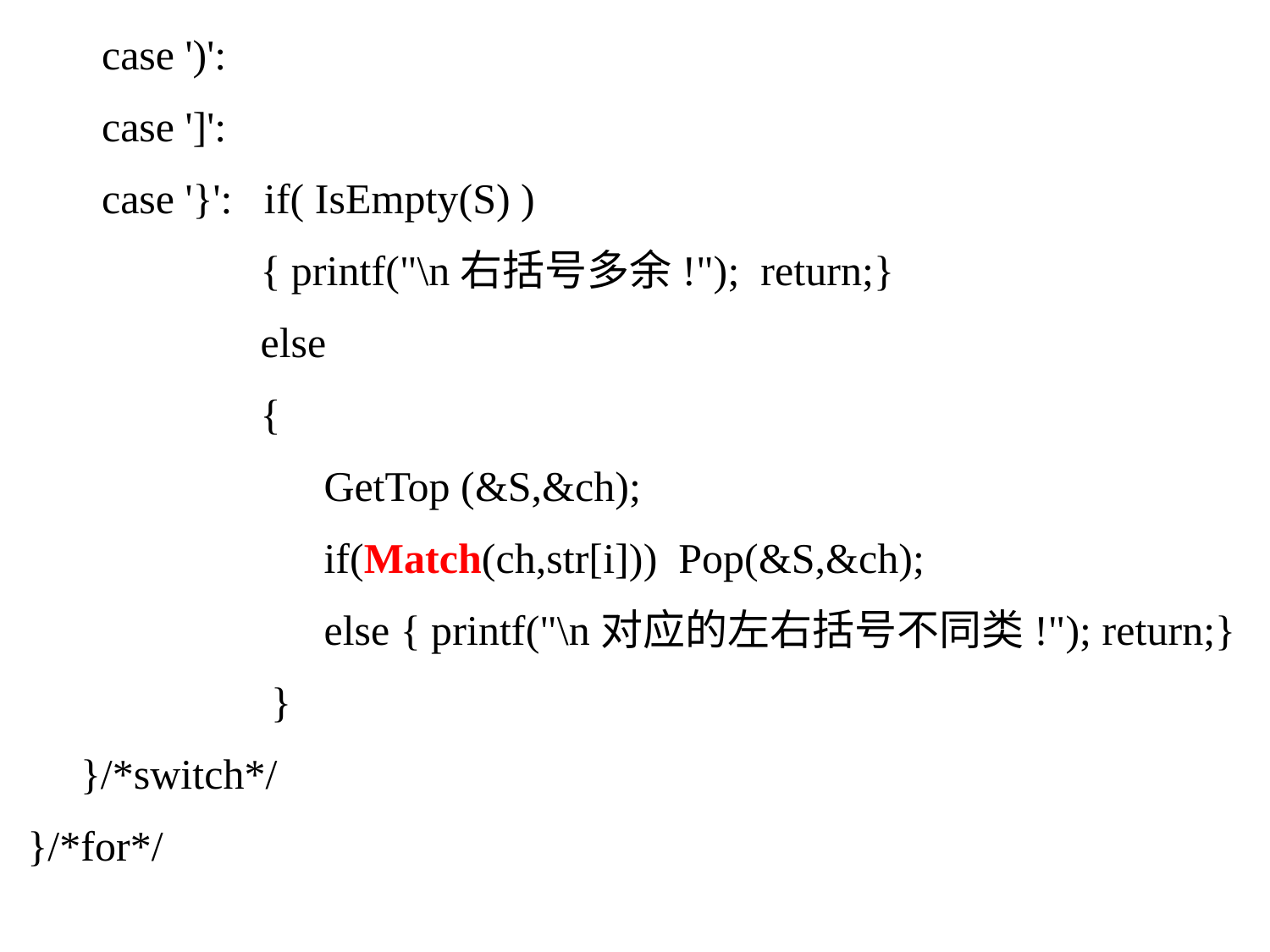

case ')':
       case ']':
       case '}':   if( IsEmpty(S) )
                      { printf("\n右括号多余!");  return;}
                      else
                      {
                            GetTop (&S,&ch);
                            if(Match(ch,str[i]))  Pop(&S,&ch);
                            else { printf("\n对应的左右括号不同类!"); return;}
                       }
     }/*switch*/
}/*for*/